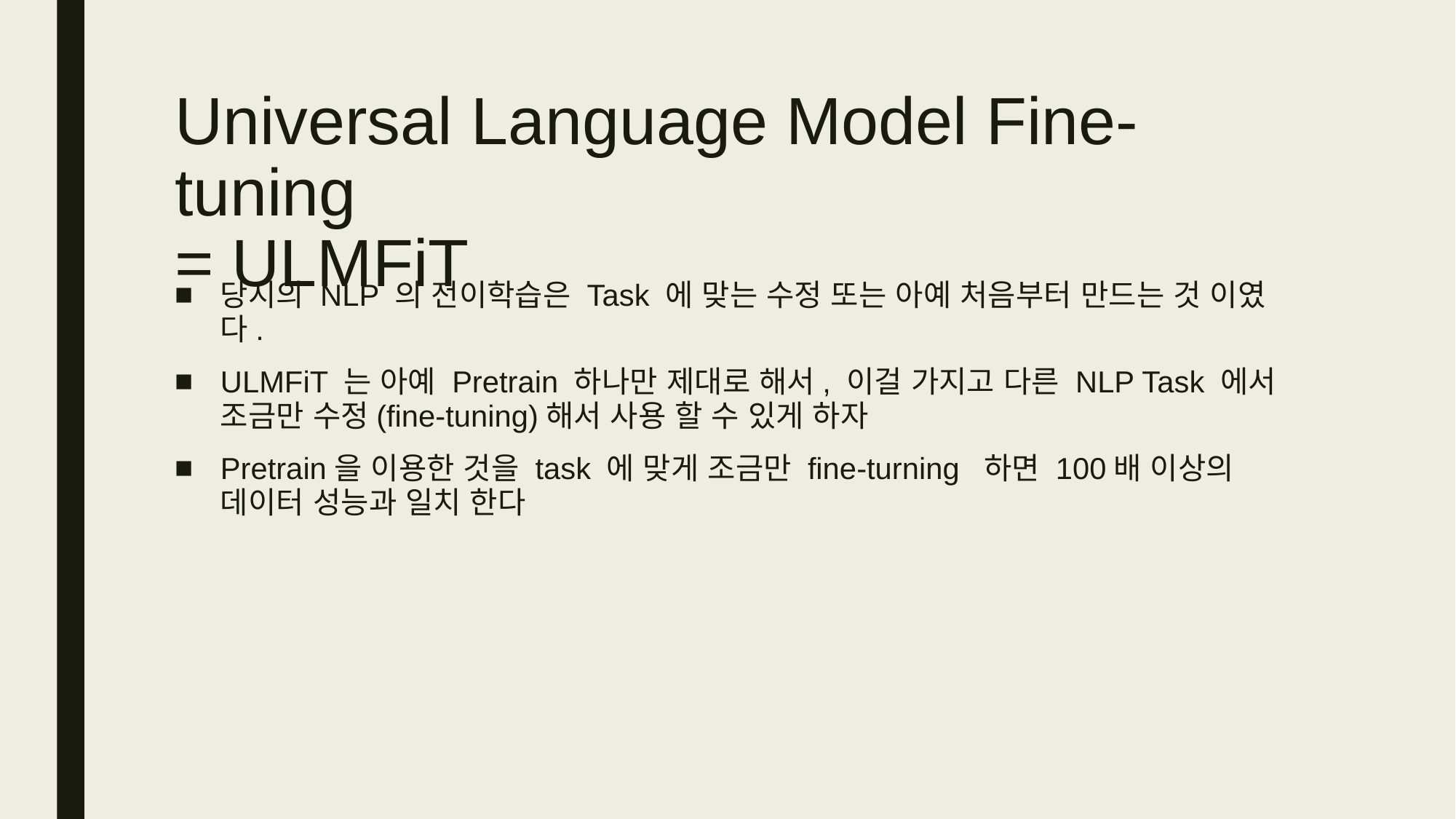

# Universal Language Model Fine-tuning = ULMFiT
당시의 NLP 의 전이학습은 Task 에 맞는 수정 또는 아예 처음부터 만드는 것 이였다.
ULMFiT 는 아예 Pretrain 하나만 제대로 해서, 이걸 가지고 다른 NLP Task 에서 조금만 수정(fine-tuning)해서 사용 할 수 있게 하자
Pretrain을 이용한 것을 task 에 맞게 조금만 fine-turning  하면 100배 이상의 데이터 성능과 일치 한다